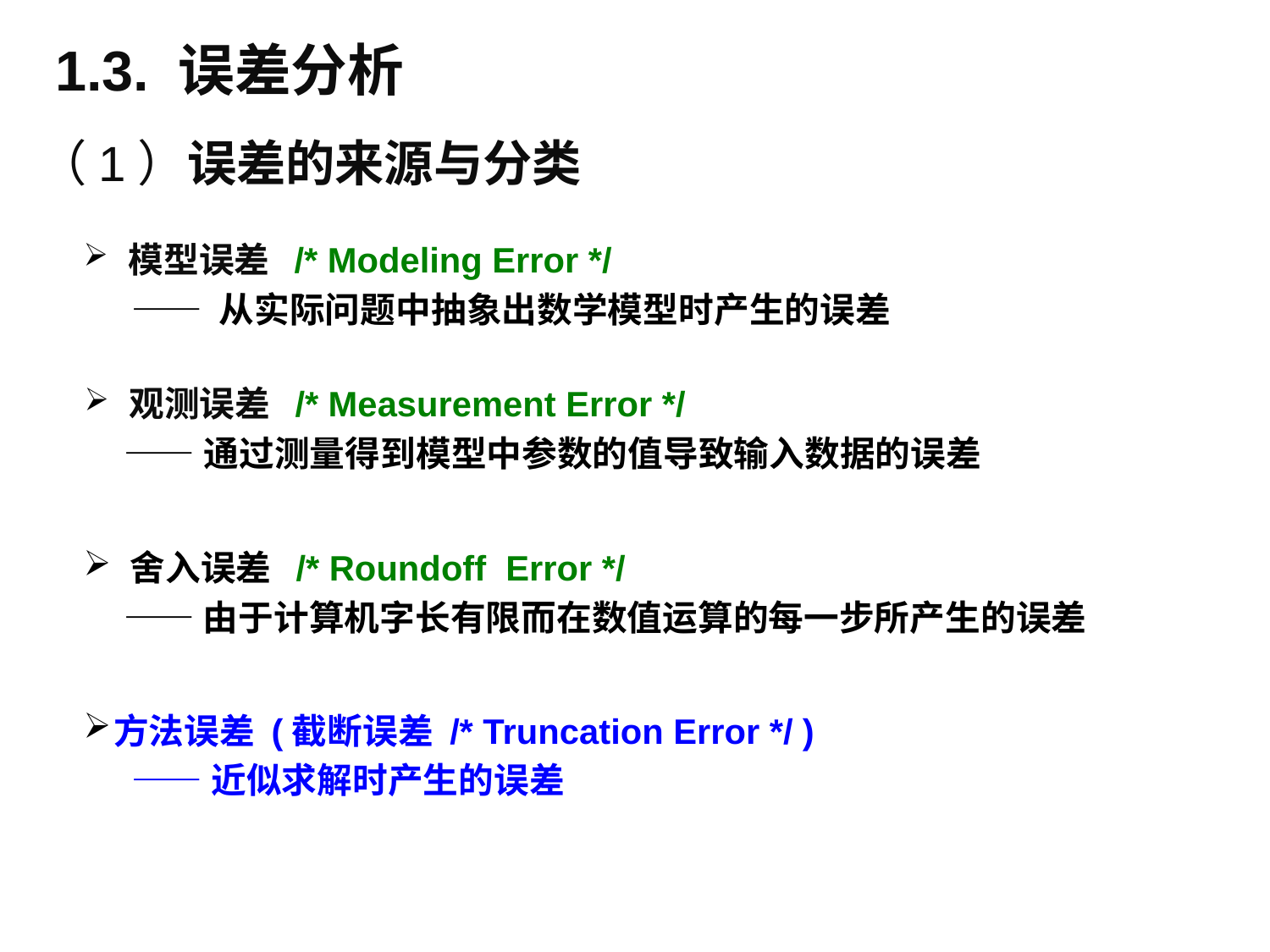

# 1.3. 误差分析
（1）误差的来源与分类
 模型误差  /* Modeling Error */
      —— 从实际问题中抽象出数学模型时产生的误差
 观测误差  /* Measurement Error */
     ——通过测量得到模型中参数的值导致输入数据的误差
 舍入误差  /* Roundoff  Error */
     ——由于计算机字长有限而在数值运算的每一步所产生的误差
方法误差 (截断误差 /* Truncation Error */ )
      ——近似求解时产生的误差